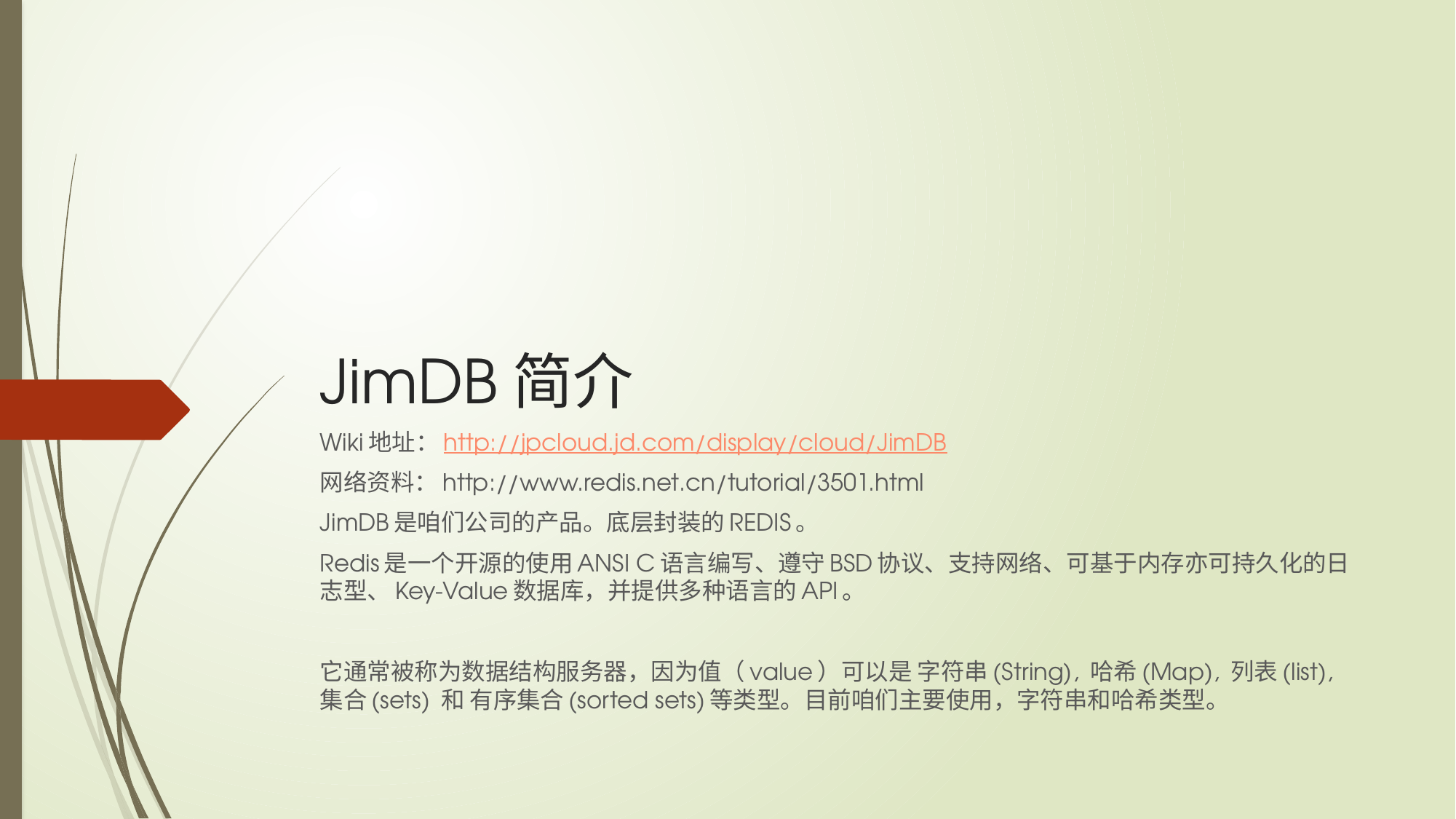

# JimDB简介
Wiki地址：http://jpcloud.jd.com/display/cloud/JimDB
网络资料：http://www.redis.net.cn/tutorial/3501.html
JimDB是咱们公司的产品。底层封装的REDIS。
Redis是一个开源的使用ANSI C语言编写、遵守BSD协议、支持网络、可基于内存亦可持久化的日志型、Key-Value数据库，并提供多种语言的API。

它通常被称为数据结构服务器，因为值（value）可以是 字符串(String), 哈希(Map), 列表(list), 集合(sets) 和 有序集合(sorted sets)等类型。目前咱们主要使用，字符串和哈希类型。